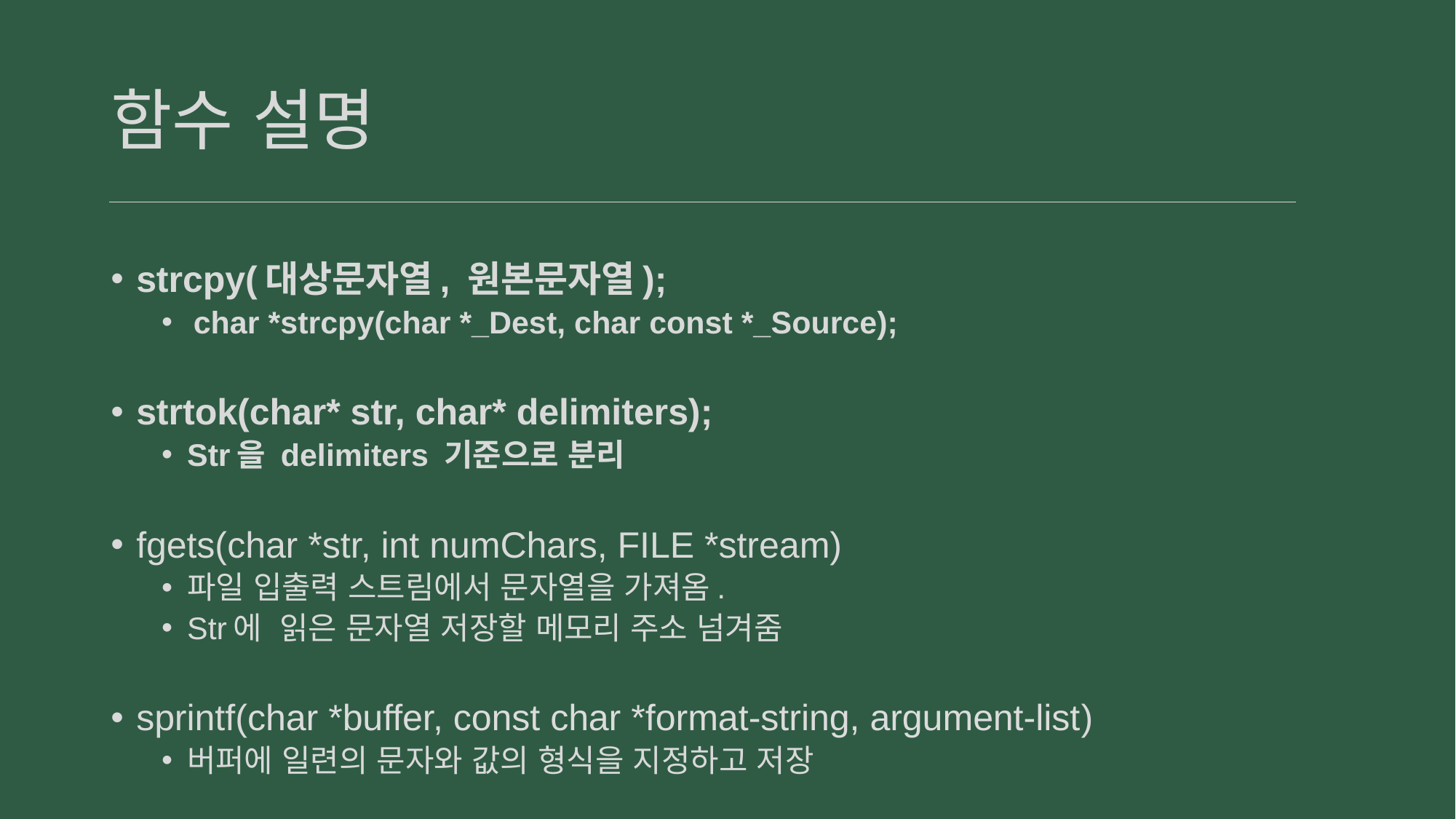

# 함수 설명
strcpy(대상문자열, 원본문자열);
char *strcpy(char *_Dest, char const *_Source);

strtok(char* str, char* delimiters);
Str을 delimiters 기준으로 분리

fgets(char *str, int numChars, FILE *stream)
파일 입출력 스트림에서 문자열을 가져옴.
Str에  읽은 문자열 저장할 메모리 주소 넘겨줌

sprintf(char *buffer, const char *format-string, argument-list)
버퍼에 일련의 문자와 값의 형식을 지정하고 저장